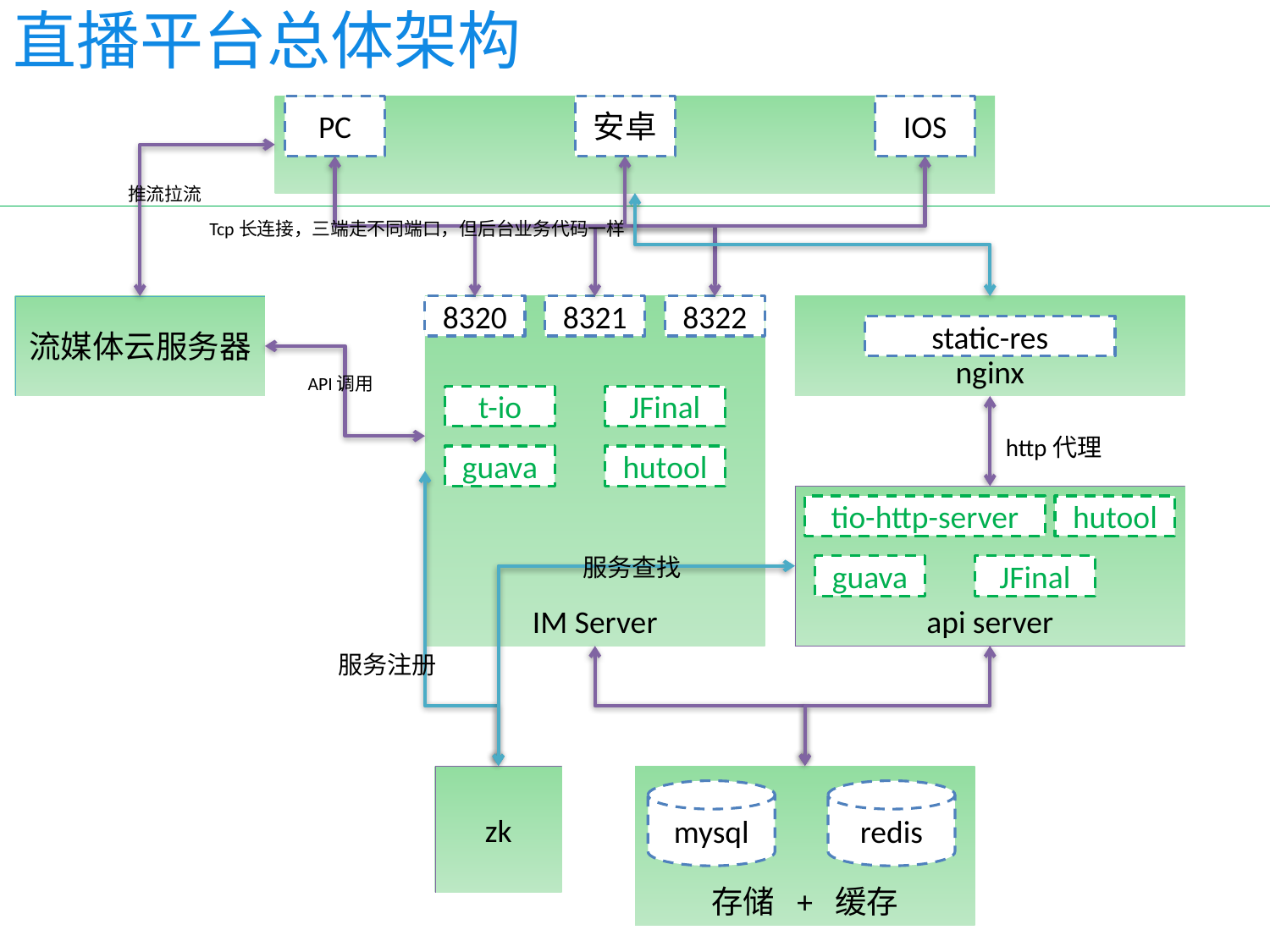

# 直播平台总体架构

PC
安卓
IOS
推流拉流
Tcp长连接，三端走不同端口，但后台业务代码一样
流媒体云服务器
IM Server
8320
8321
8322
nginx
static-res
API调用
t-io
JFinal
http代理
guava
hutool
api server
tio-http-server
hutool
服务查找
guava
JFinal
服务注册
zk
存储  +  缓存
mysql
redis